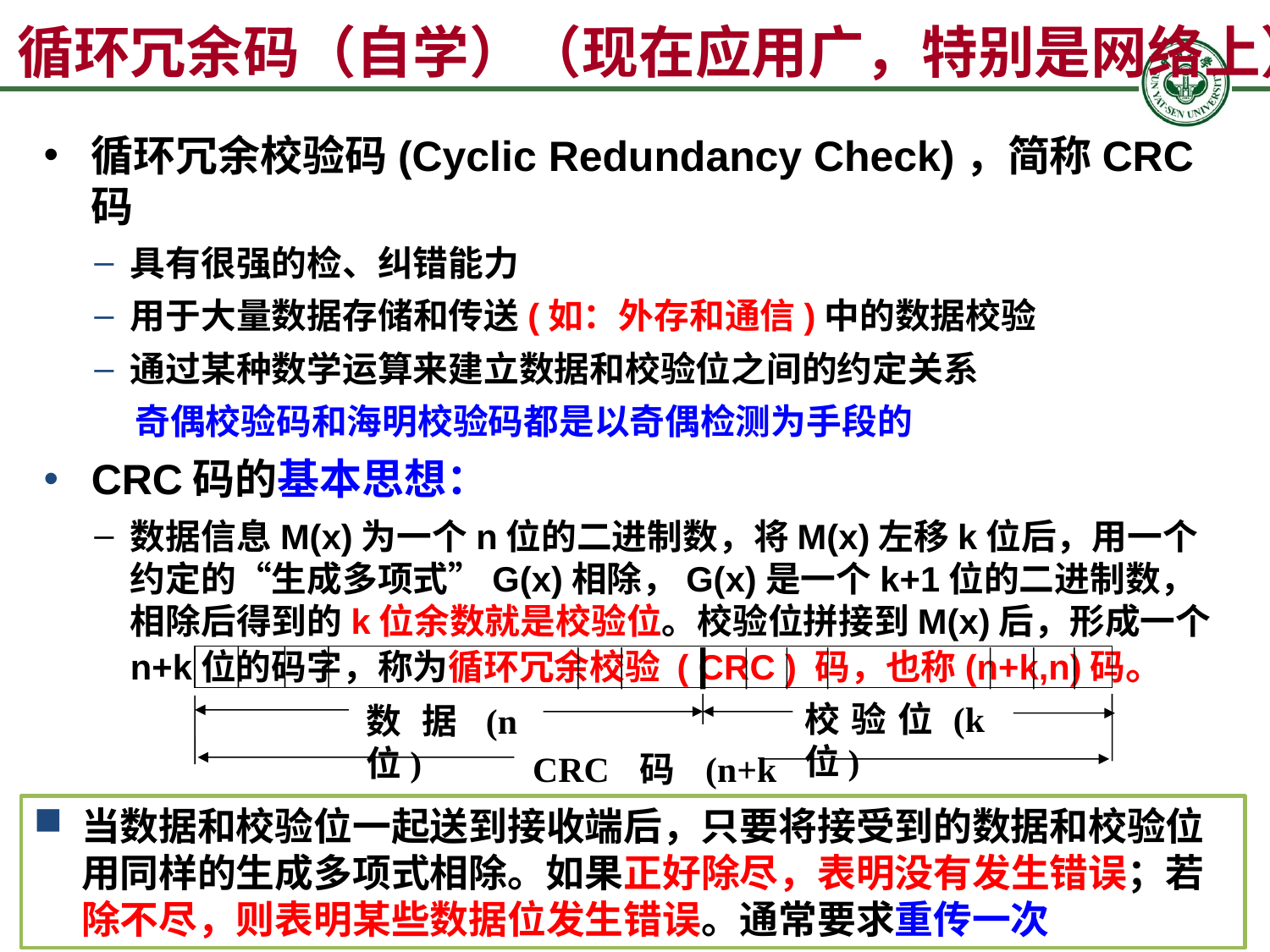

循环冗余码（自学）（现在应用广，特别是网络上）
循环冗余校验码(Cyclic Redundancy Check)，简称CRC码
具有很强的检、纠错能力
用于大量数据存储和传送(如：外存和通信)中的数据校验
通过某种数学运算来建立数据和校验位之间的约定关系
    奇偶校验码和海明校验码都是以奇偶检测为手段的
CRC码的基本思想：
数据信息M(x)为一个n位的二进制数，将M(x)左移k位后，用一个约定的“生成多项式”G(x)相除，G(x)是一个k+1位的二进制数，相除后得到的k位余数就是校验位。校验位拼接到M(x)后，形成一个n+k位的码字，称为循环冗余校验 ( CRC ) 码，也称(n+k,n)码。

校验位(k位)
数据(n位)

CRC码(n+k位)

当数据和校验位一起送到接收端后，只要将接受到的数据和校验位用同样的生成多项式相除。如果正好除尽，表明没有发生错误；若除不尽，则表明某些数据位发生错误。通常要求重传一次